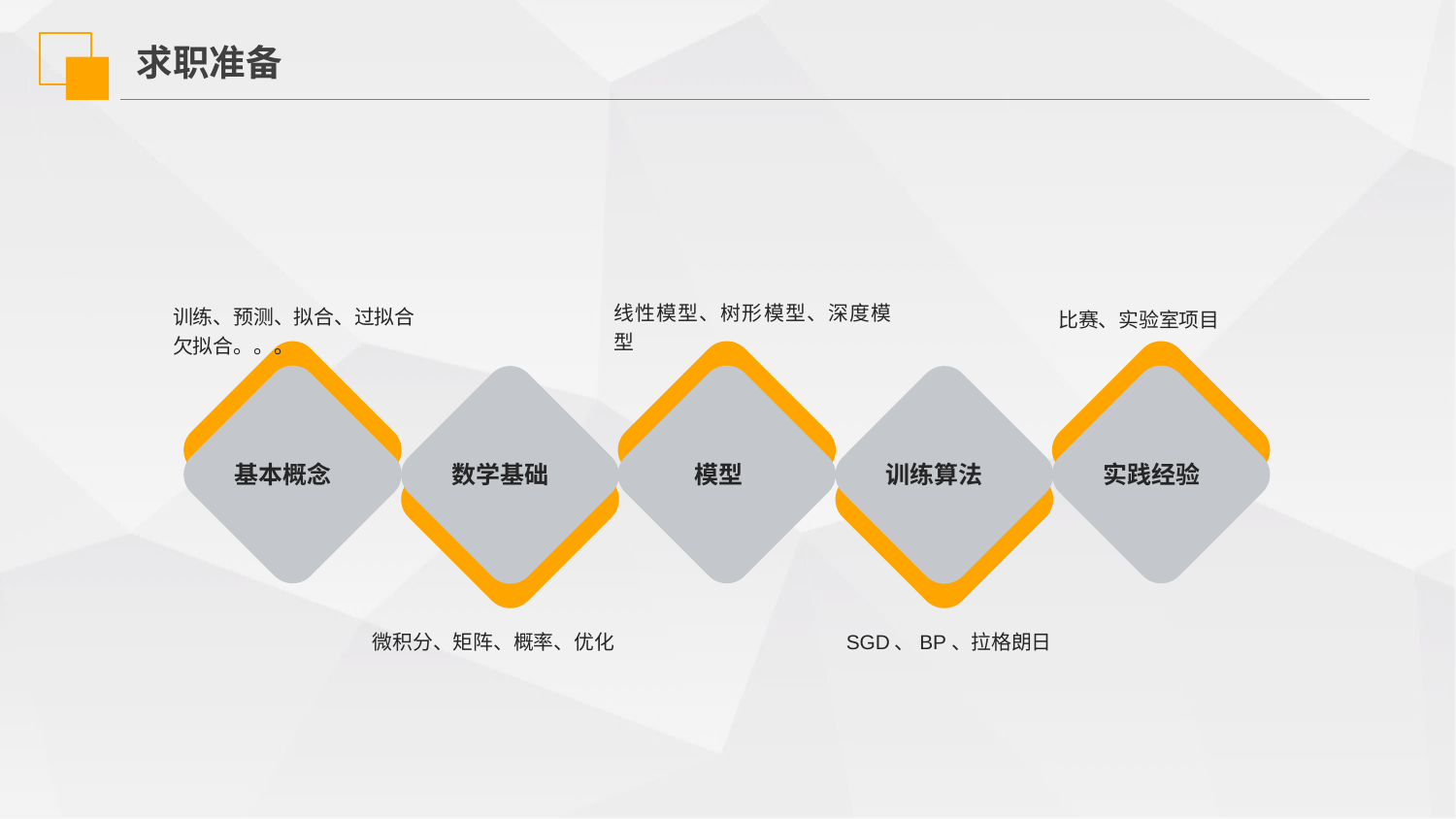

求职准备
线性模型、树形模型、深度模型
训练、预测、拟合、过拟合
欠拟合。。。
比赛、实验室项目

基本概念
数学基础
模型
训练算法
实践经验
微积分、矩阵、概率、优化
SGD、BP、拉格朗日